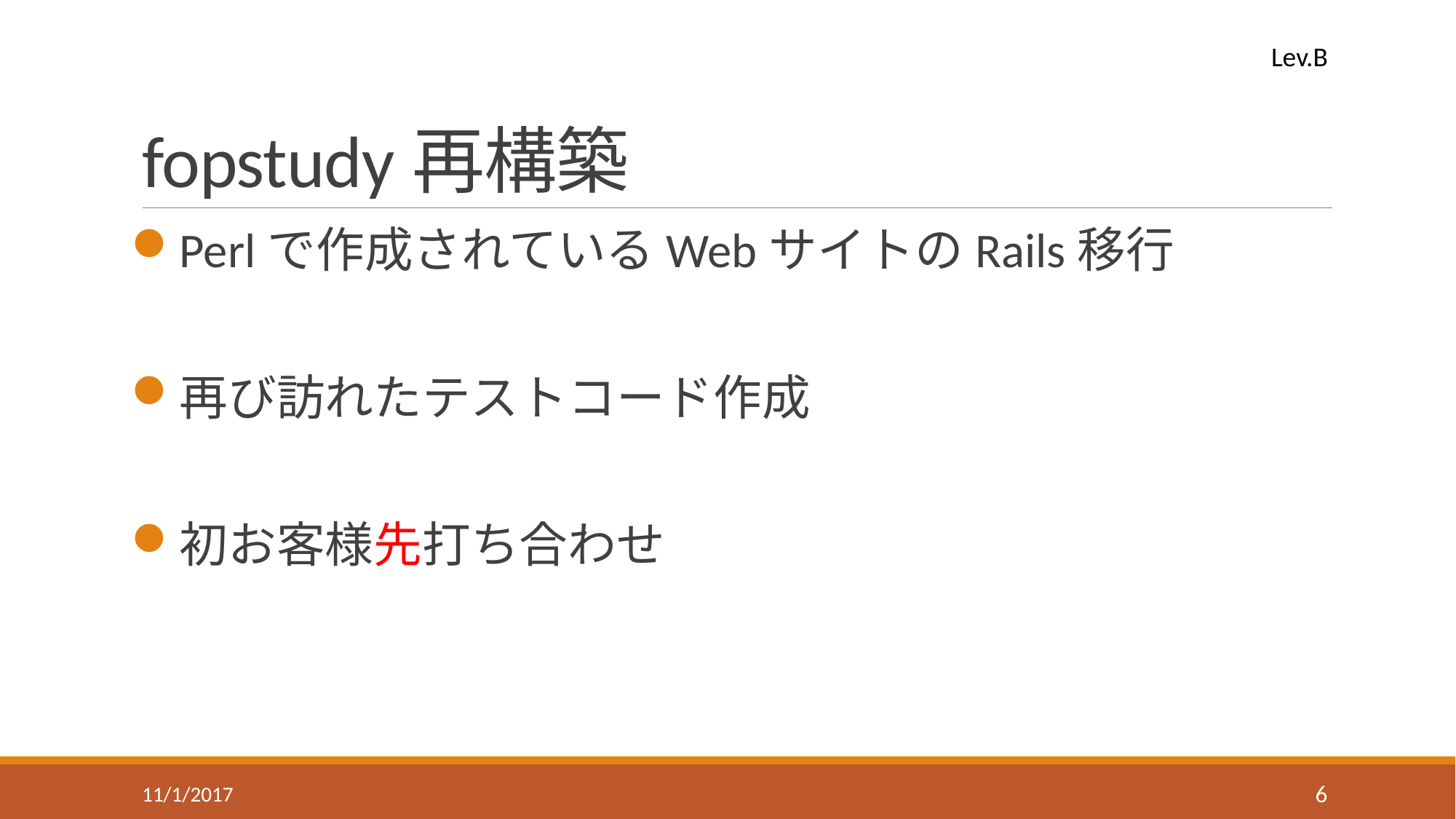

# fopstudy再構築
Perlで作成されているWebサイトのRails移行

再び訪れたテストコード作成

初お客様先打ち合わせ
11/1/2017
6